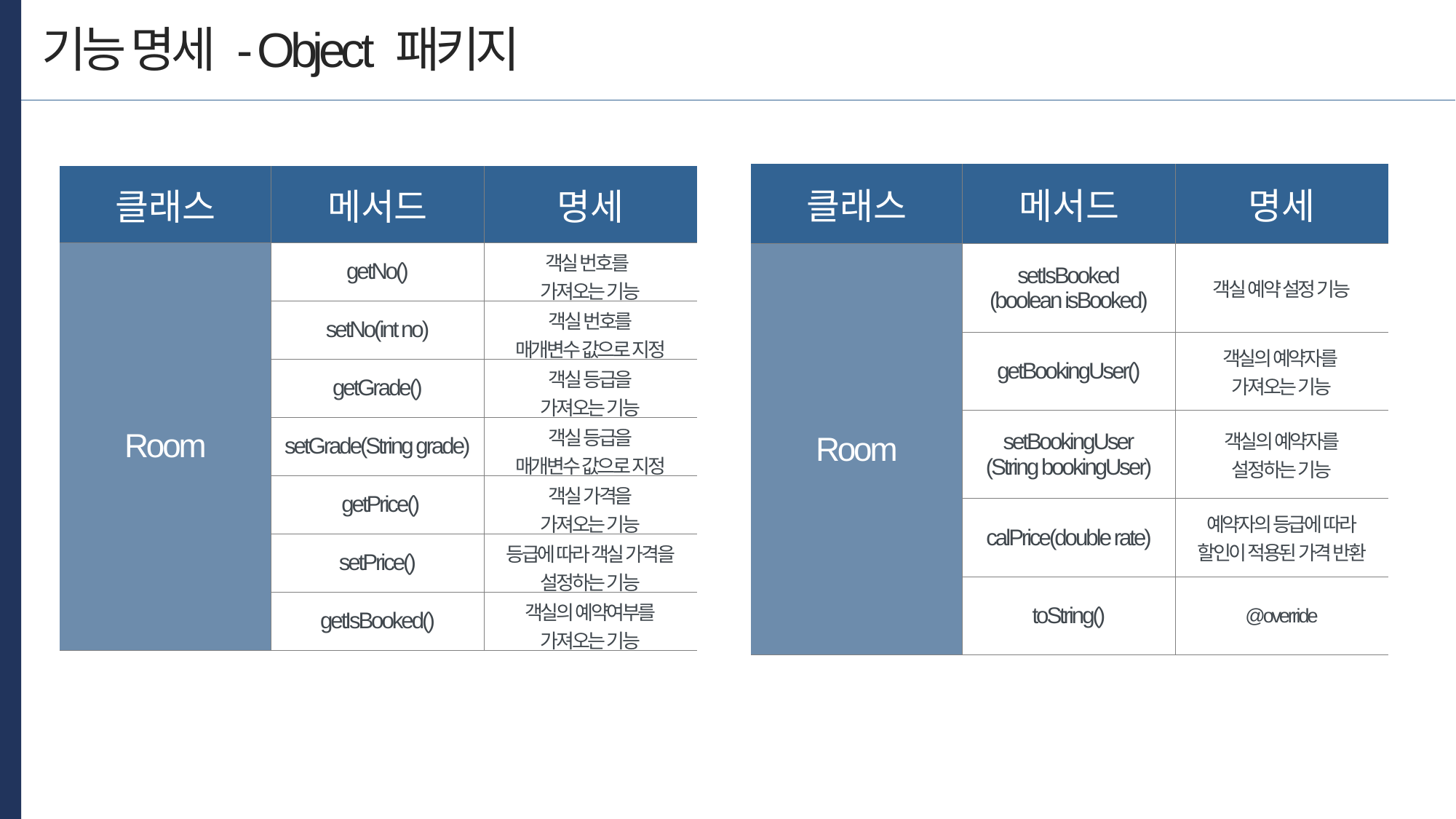

기능 명세 - Object 패키지
| 클래스 | 메서드 | 명세 |
| --- | --- | --- |
| Room | setIsBooked (boolean isBooked) | 객실 예약 설정 기능 |
|  | getBookingUser() | 객실의 예약자를 가져오는 기능 |
|  | setBookingUser (String bookingUser) | 객실의 예약자를 설정하는 기능 |
|  | calPrice(double rate) | 예약자의 등급에 따라 할인이 적용된 가격 반환 |
|  | toString() | @override |
| 클래스 | 메서드 | 명세 |
| --- | --- | --- |
| Room | getNo() | 객실 번호를 가져오는 기능 |
|  | setNo(int no) | 객실 번호를 매개변수 값으로 지정 |
|  | getGrade() | 객실 등급을 가져오는 기능 |
|  | setGrade(String grade) | 객실 등급을 매개변수 값으로 지정 |
|  | getPrice() | 객실 가격을 가져오는 기능 |
|  | setPrice() | 등급에 따라 객실 가격을 설정하는 기능 |
|  | getIsBooked() | 객실의 예약여부를 가져오는 기능 |